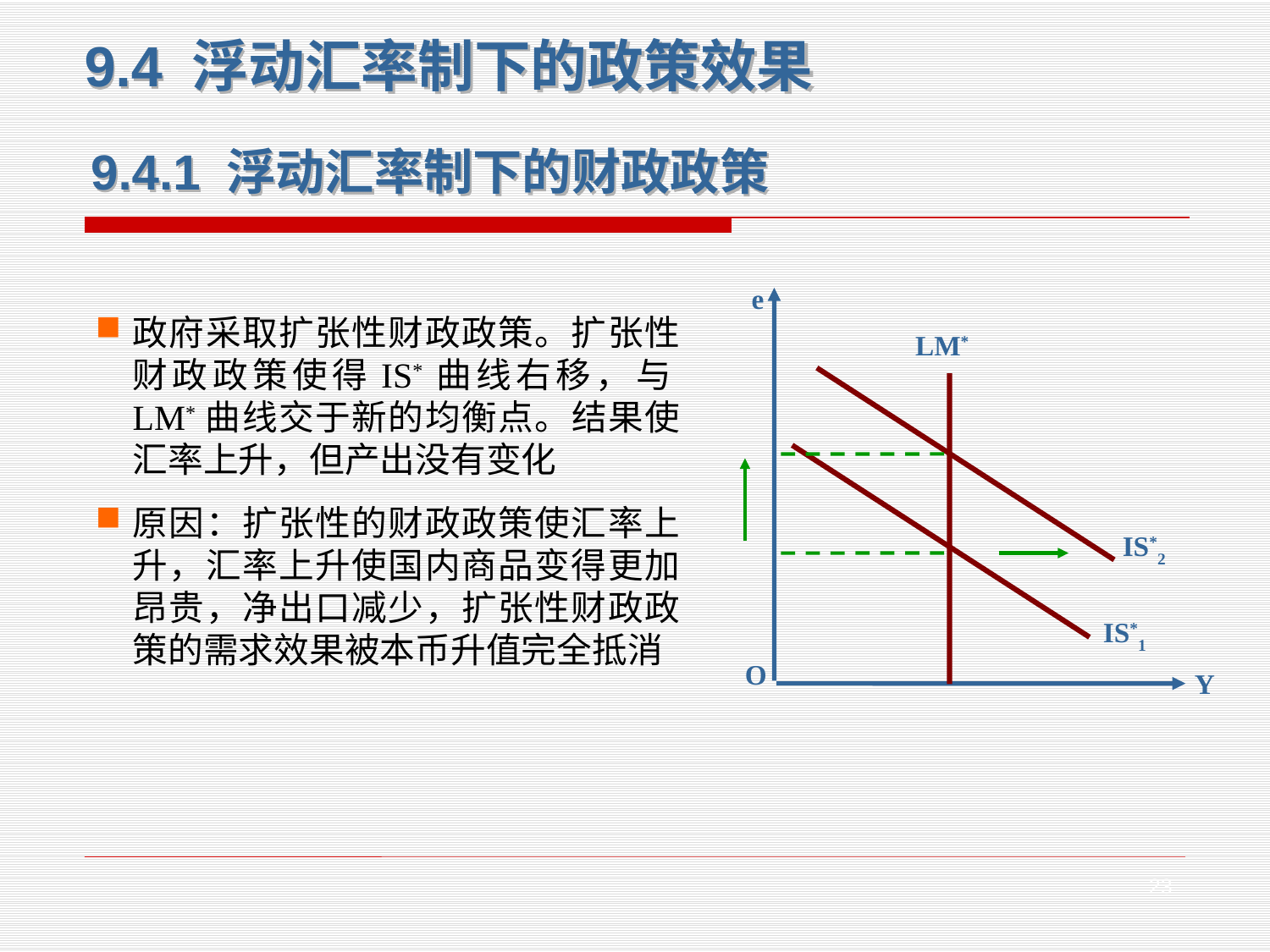

9.4 浮动汇率制下的政策效果
9.4.1 浮动汇率制下的财政政策
e

LM*

IS*2

IS*1
O
Y

政府采取扩张性财政政策。扩张性财政政策使得IS*曲线右移，与LM*曲线交于新的均衡点。结果使汇率上升，但产出没有变化
原因：扩张性的财政政策使汇率上升，汇率上升使国内商品变得更加昂贵，净出口减少，扩张性财政政策的需求效果被本币升值完全抵消
23